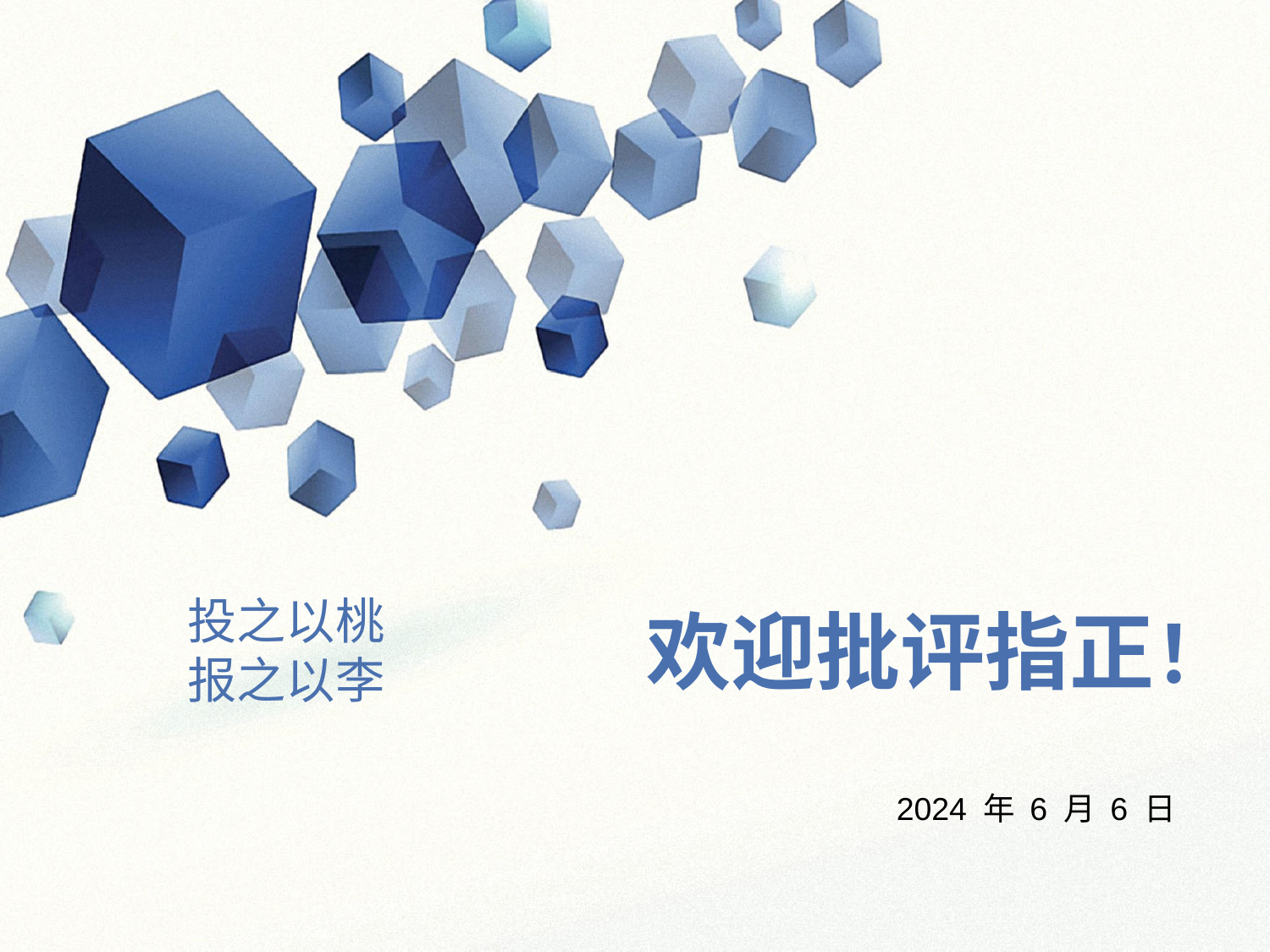

投之以桃
报之以李
欢迎批评指正！
2024 年 6 月 6 日